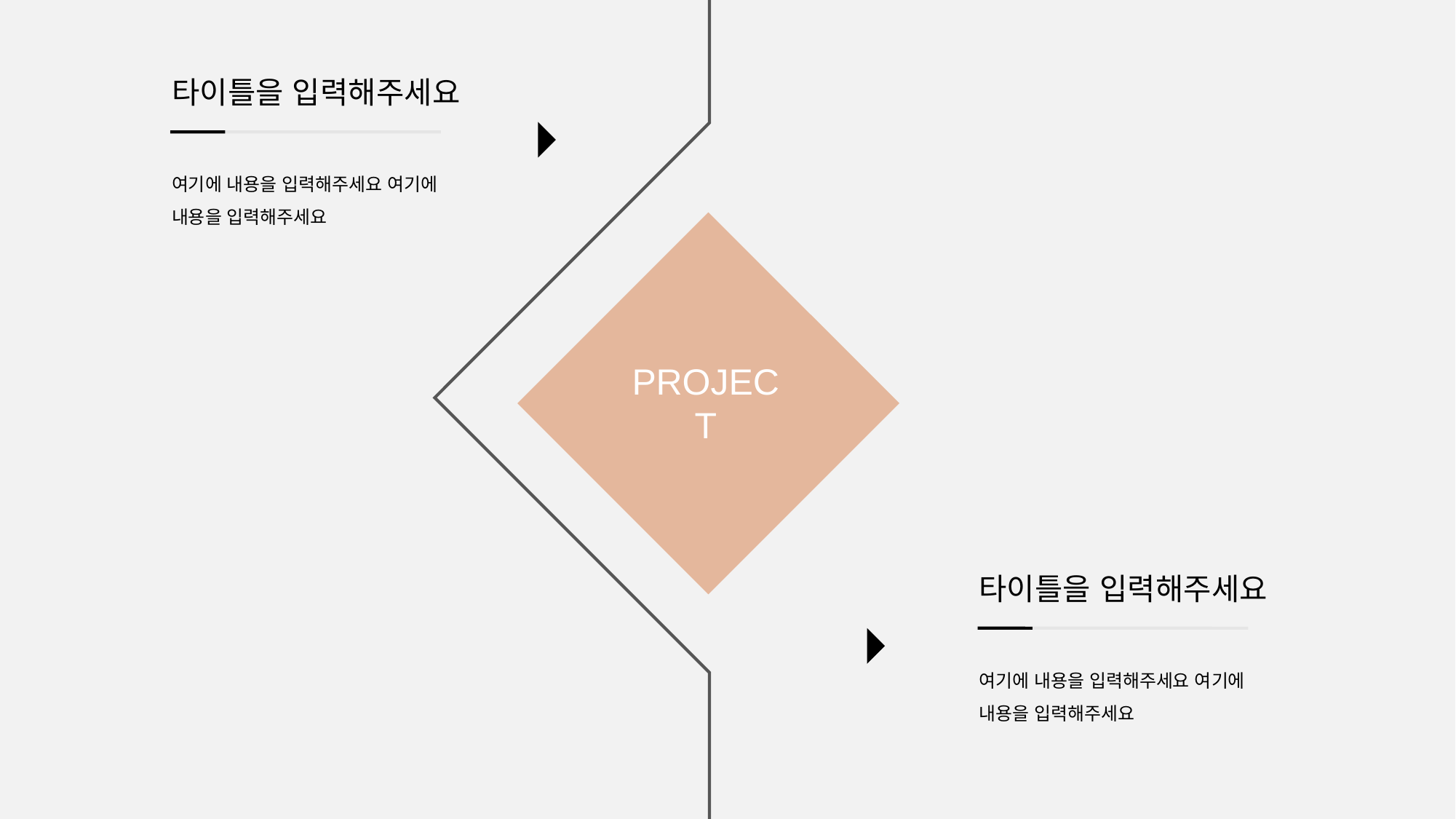

타이틀을 입력해주세요

여기에 내용을 입력해주세요 여기에 내용을 입력해주세요

START
PROJECT
타이틀을 입력해주세요

여기에 내용을 입력해주세요 여기에 내용을 입력해주세요